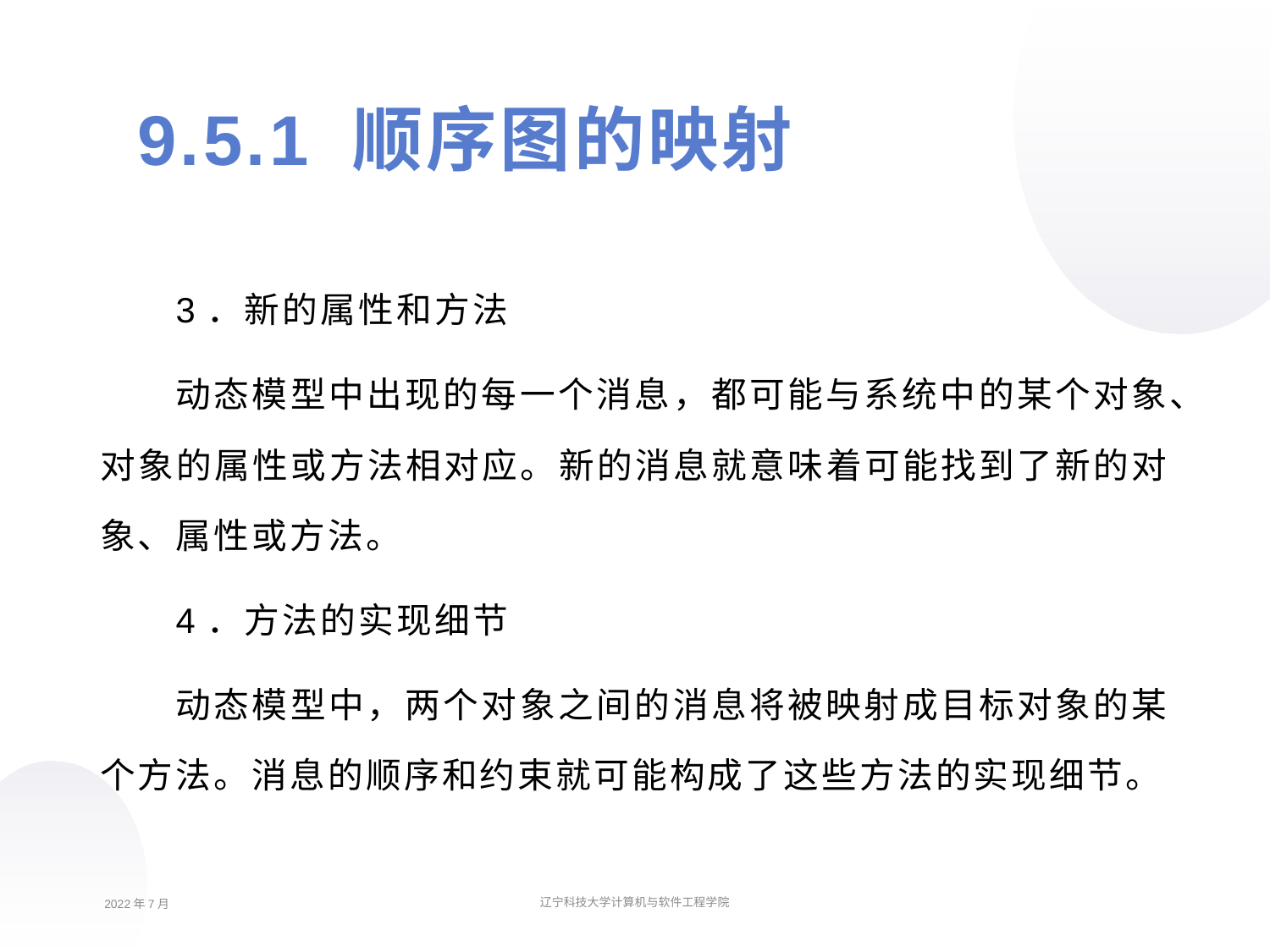

9.5.1 顺序图的映射
3．新的属性和方法
动态模型中出现的每一个消息，都可能与系统中的某个对象、对象的属性或方法相对应。新的消息就意味着可能找到了新的对象、属性或方法。
4．方法的实现细节
动态模型中，两个对象之间的消息将被映射成目标对象的某个方法。消息的顺序和约束就可能构成了这些方法的实现细节。

2022年7月
辽宁科技大学计算机与软件工程学院
80